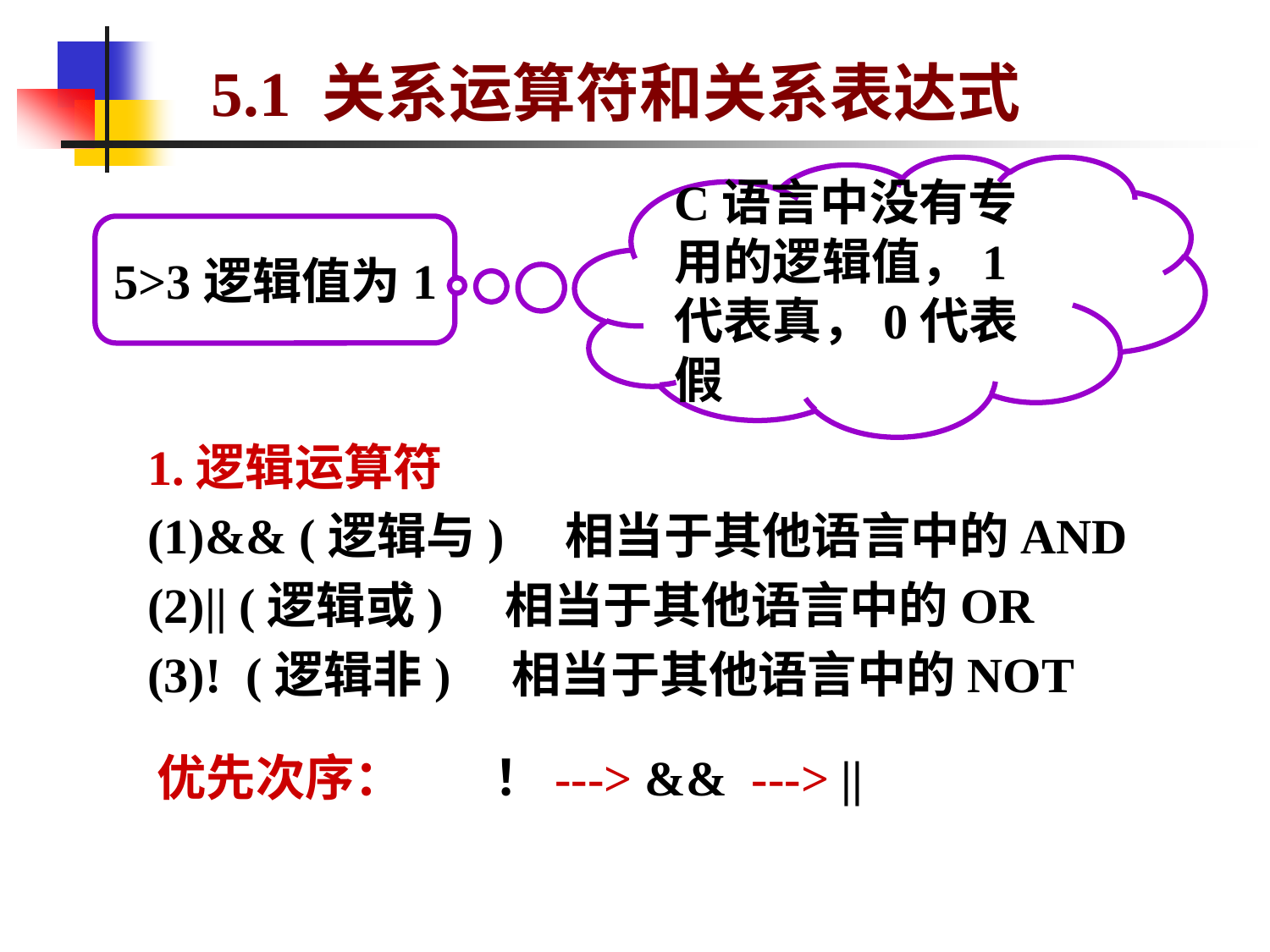

# 5.1 关系运算符和关系表达式
C语言中没有专用的逻辑值，1代表真，0代表假
5>3逻辑值为1
1.逻辑运算符
(1)&& (逻辑与)    相当于其他语言中的AND
(2)|| (逻辑或)    相当于其他语言中的OR
(3)!  (逻辑非)    相当于其他语言中的NOT
优先次序：        ！---> &&  ---> ||